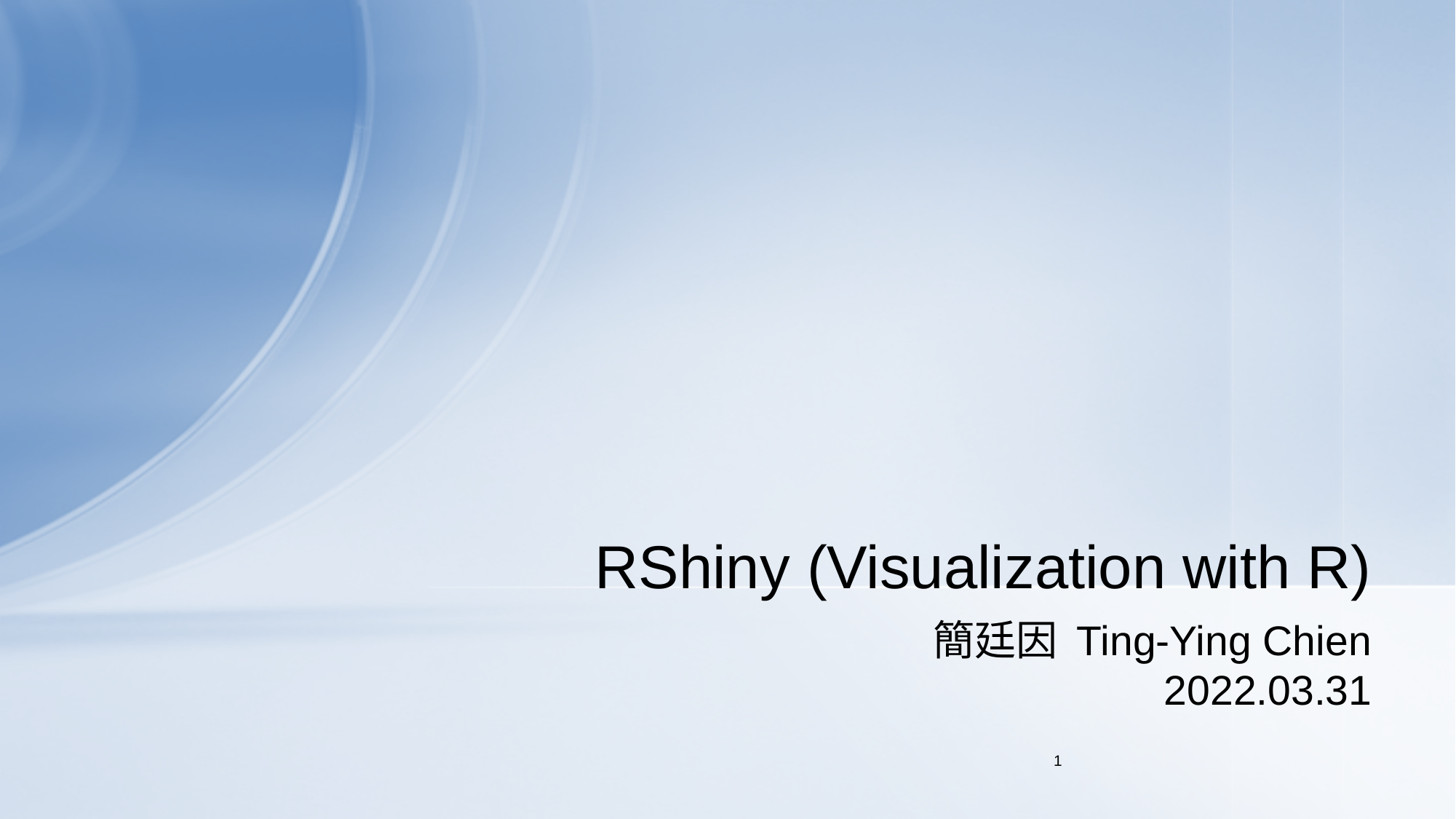

# RShiny (Visualization with R)
 簡廷因 Ting-Ying Chien
2022.03.31
1